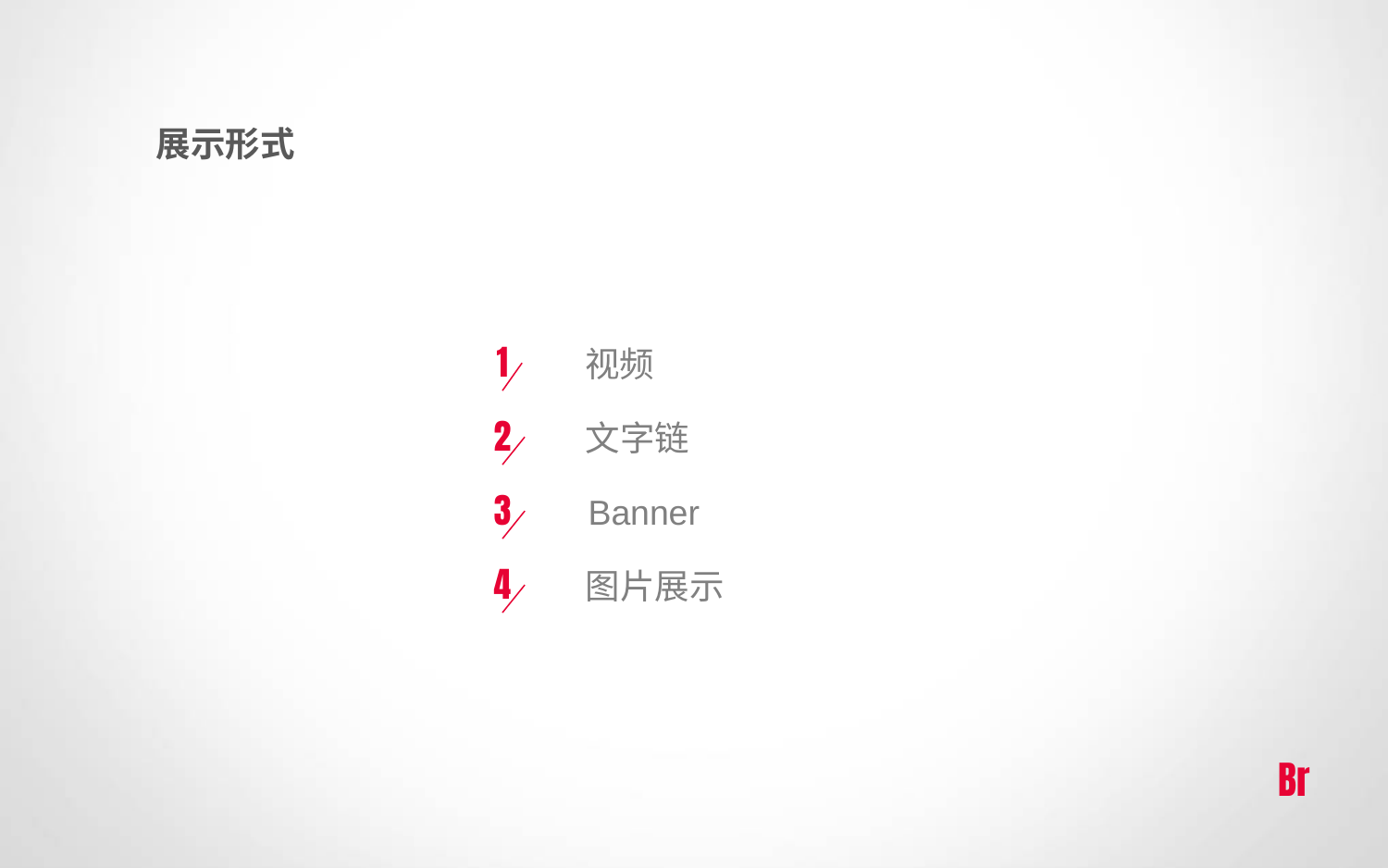

展示形式
1
视频
2
文字链
3
Banner
4
图片展示